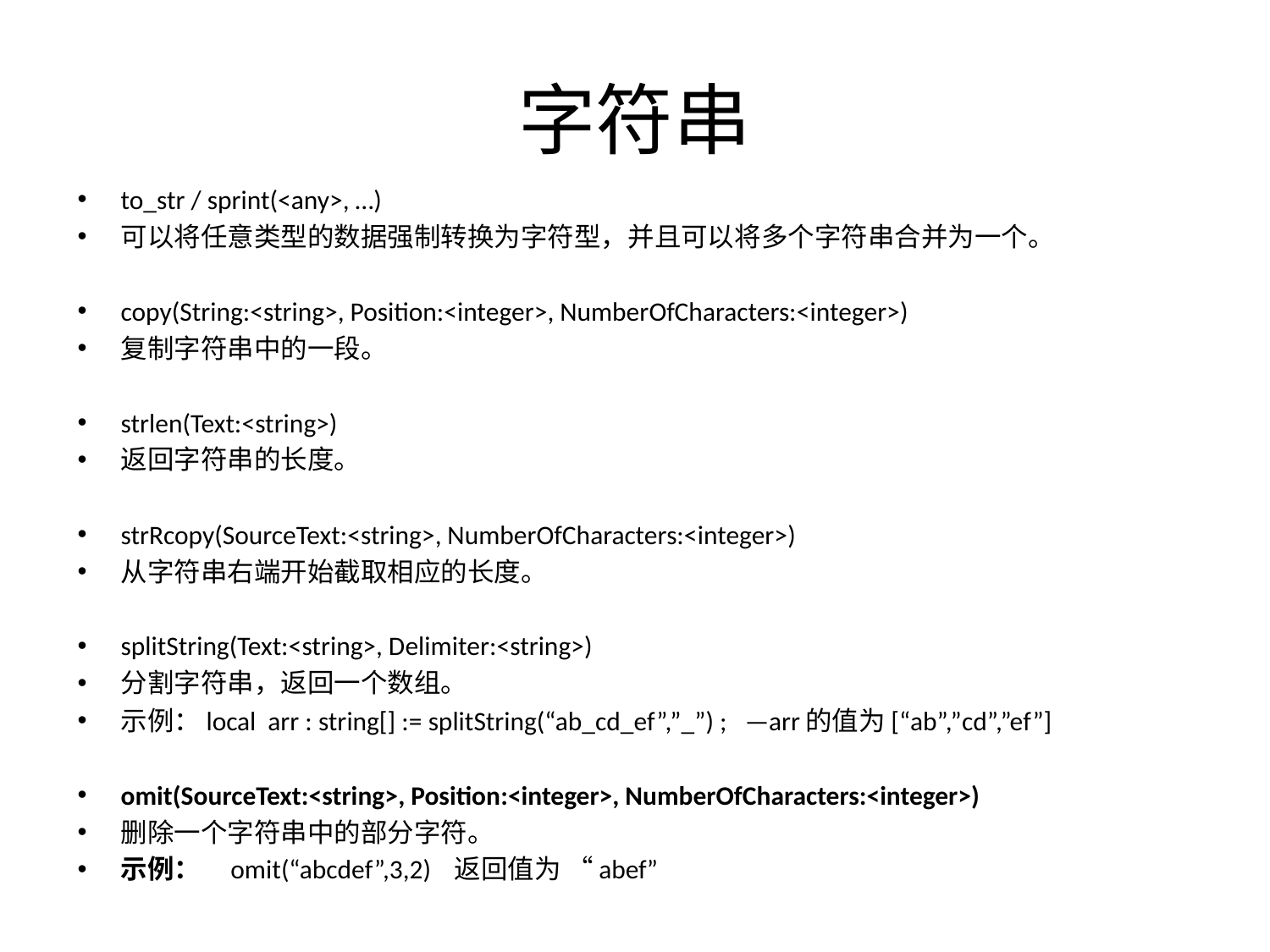

# 字符串
to_str / sprint(<any>, …)
可以将任意类型的数据强制转换为字符型，并且可以将多个字符串合并为一个。

copy(String:<string>, Position:<integer>, NumberOfCharacters:<integer>)
复制字符串中的一段。

strlen(Text:<string>)
返回字符串的长度。

strRcopy(SourceText:<string>, NumberOfCharacters:<integer>)
从字符串右端开始截取相应的长度。

splitString(Text:<string>, Delimiter:<string>)
分割字符串，返回一个数组。
示例：local  arr : string[] := splitString(“ab_cd_ef”,”_”) ;   —arr的值为[“ab”,”cd”,”ef”]

omit(SourceText:<string>, Position:<integer>, NumberOfCharacters:<integer>)
删除一个字符串中的部分字符。
示例：    omit(“abcdef”,3,2)   返回值为 “abef”